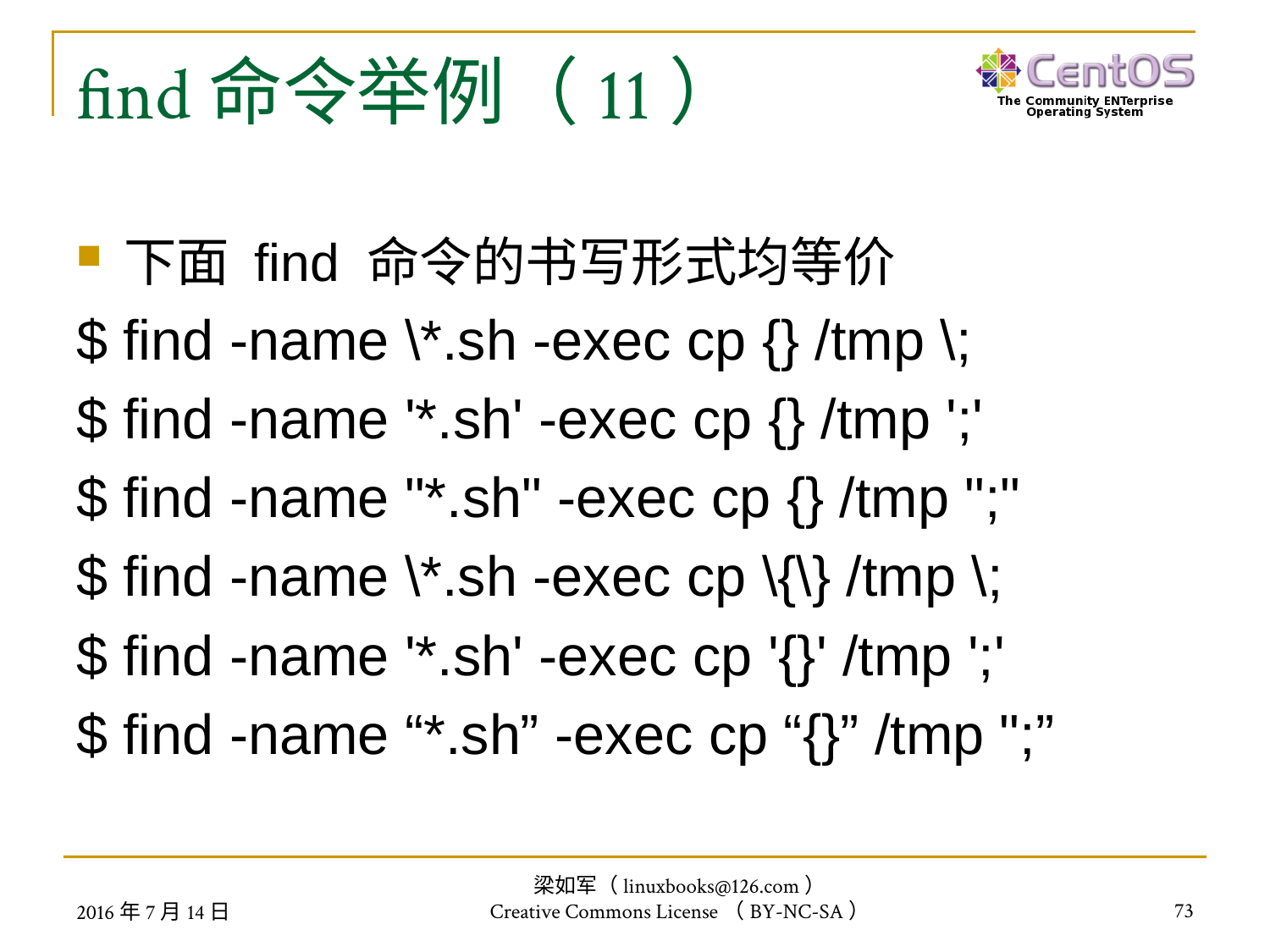

# find命令举例（11）
下面 find 命令的书写形式均等价
$ find -name \*.sh -exec cp {} /tmp \;
$ find -name '*.sh' -exec cp {} /tmp ';'
$ find -name "*.sh" -exec cp {} /tmp ";"
$ find -name \*.sh -exec cp \{\} /tmp \;
$ find -name '*.sh' -exec cp '{}' /tmp ';'
$ find -name “*.sh” -exec cp “{}” /tmp ";”
梁如军（linuxbooks@126.com）
Creative Commons License（BY-NC-SA）
2016年7月14日
73